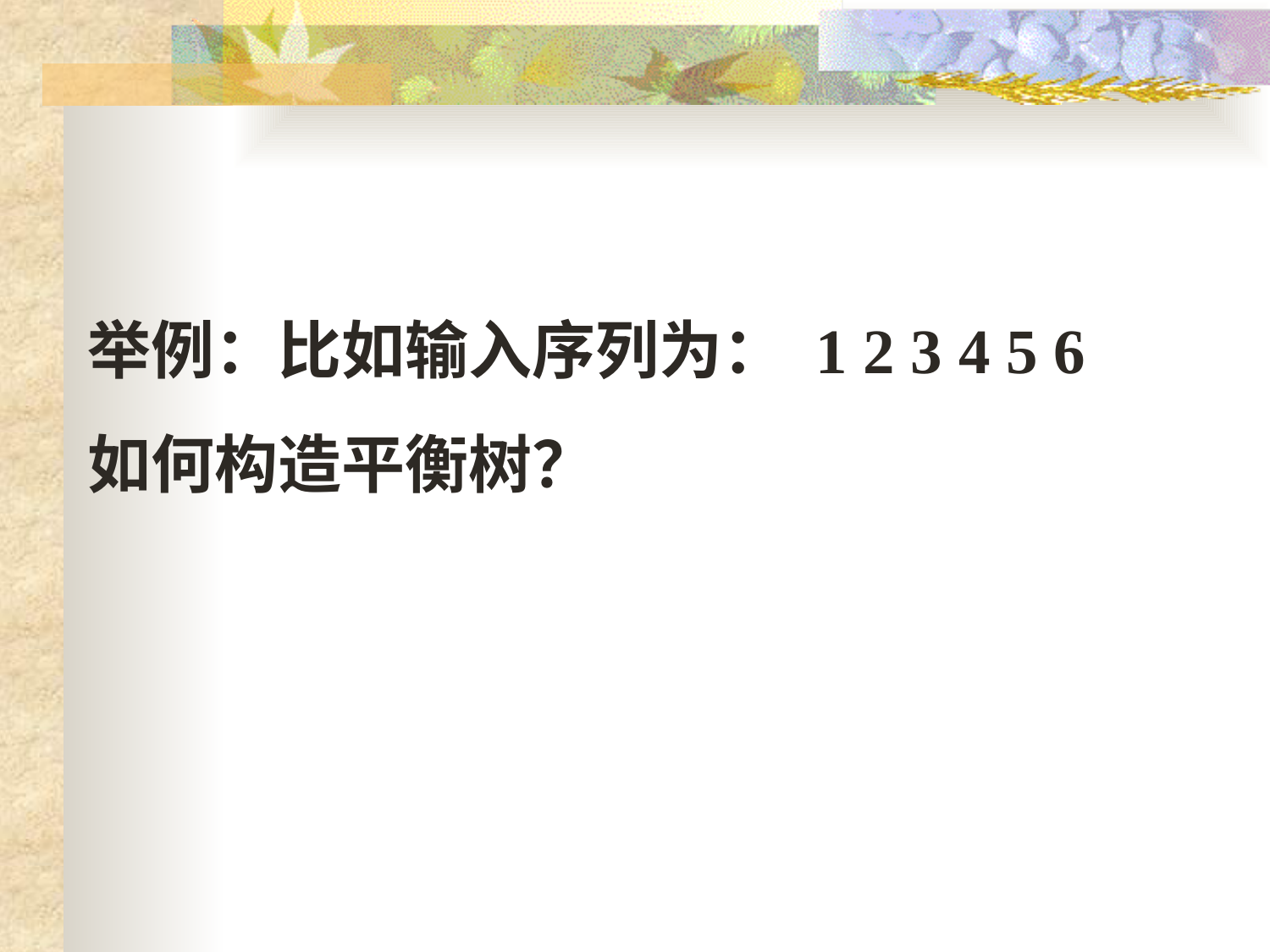

举例：比如输入序列为： 1 2 3 4 5 6
如何构造平衡树？